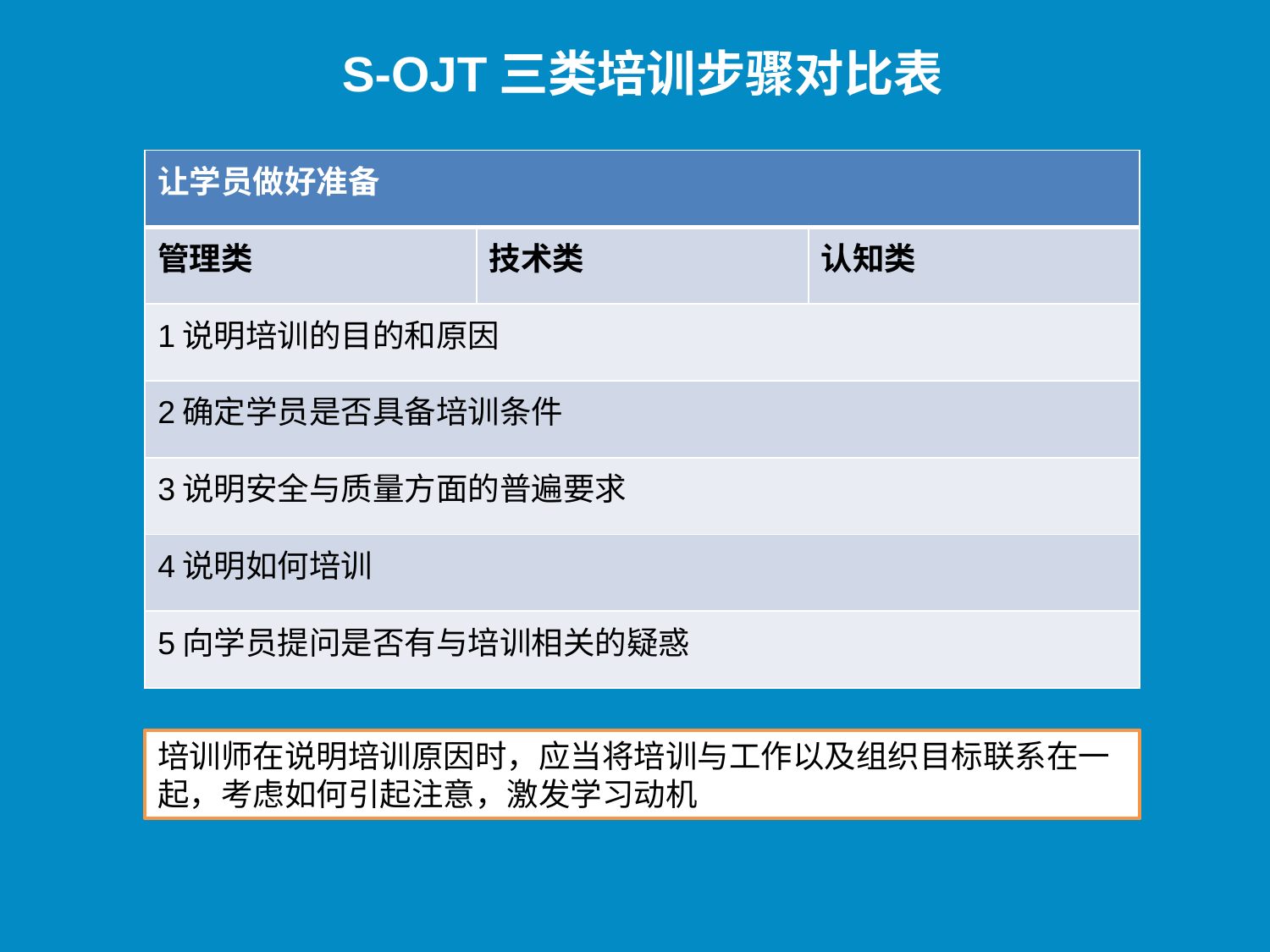

S-OJT三类培训步骤对比表
| 让学员做好准备 |  |  |
| --- | --- | --- |
| 管理类 | 技术类 | 认知类 |
| 1说明培训的目的和原因 |  |  |
| 2确定学员是否具备培训条件 |  |  |
| 3说明安全与质量方面的普遍要求 |  |  |
| 4说明如何培训 |  |  |
| 5向学员提问是否有与培训相关的疑惑 |  |  |
培训师在说明培训原因时，应当将培训与工作以及组织目标联系在一起，考虑如何引起注意，激发学习动机